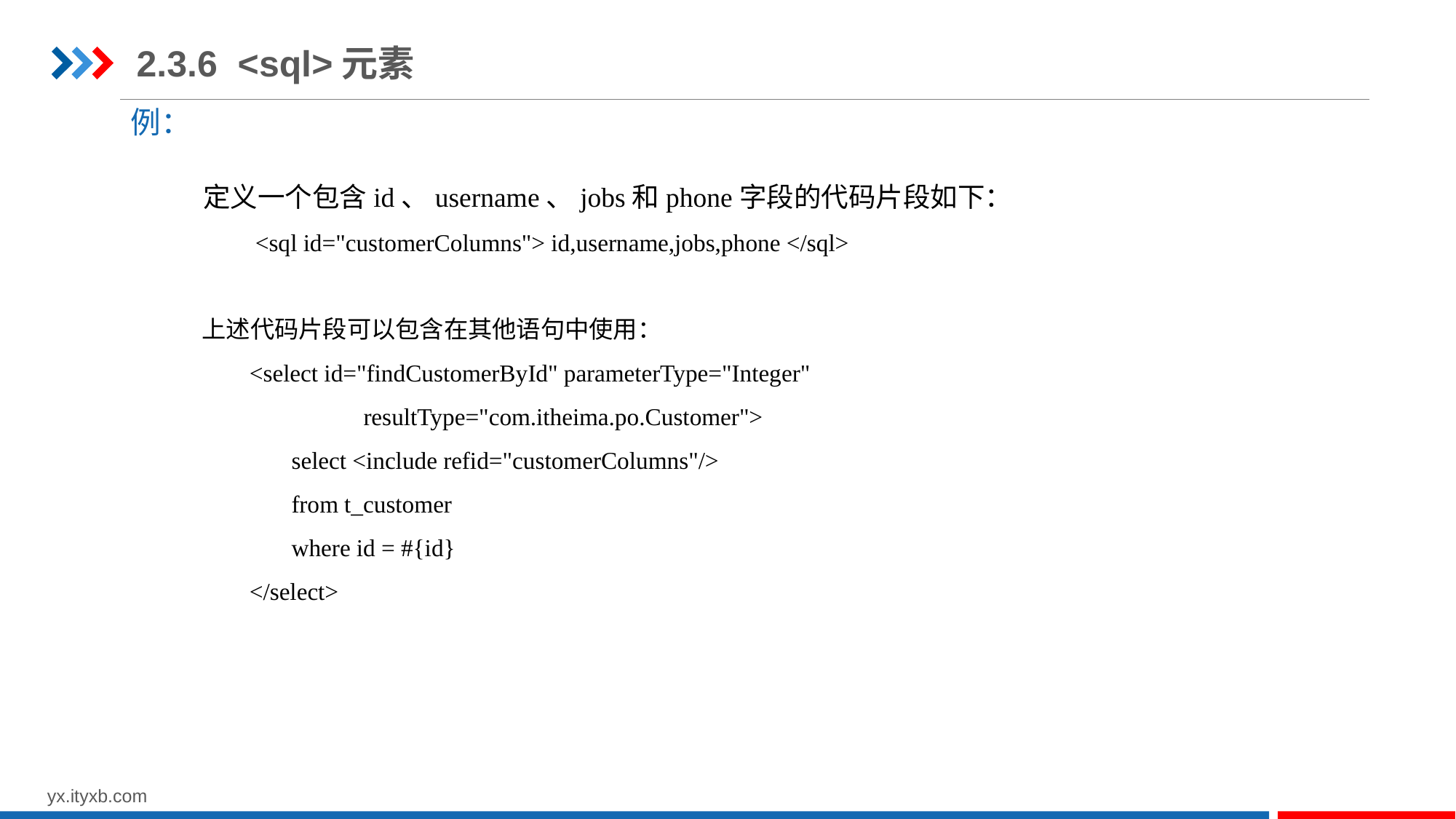

2.3.6  <sql>元素
例：
        定义一个包含id、username、jobs和phone字段的代码片段如下：
                  <sql id="customerColumns"> id,username,jobs,phone </sql>

         上述代码片段可以包含在其他语句中使用：
<select id="findCustomerById" parameterType="Integer"
                   resultType="com.itheima.po.Customer">
       select <include refid="customerColumns"/>
       from t_customer
       where id = #{id}
</select>